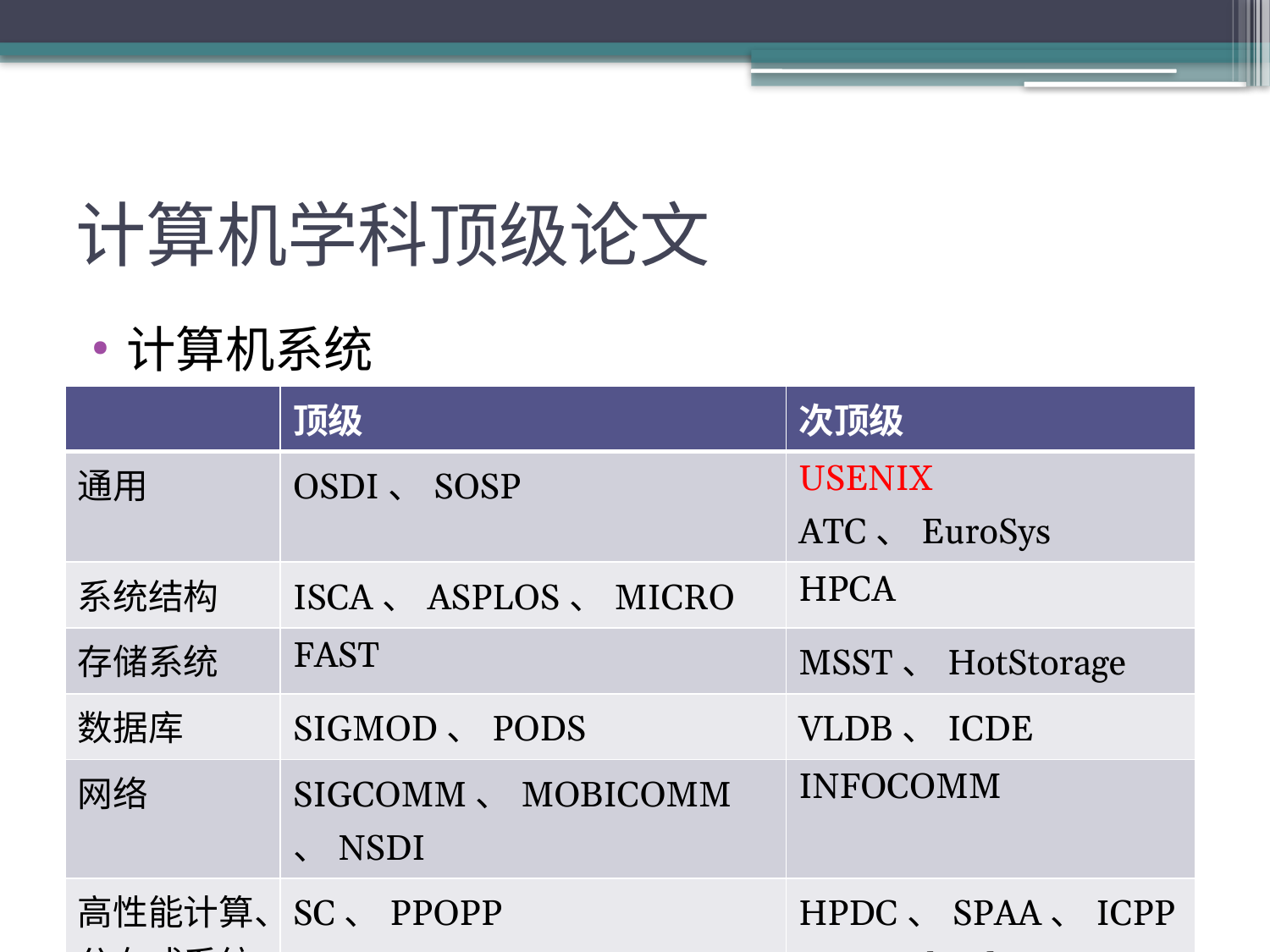

# 计算机学科顶级论文
计算机系统

|  | 顶级 | 次顶级 |
| --- | --- | --- |
| 通用 | OSDI、SOSP | USENIX ATC、EuroSys |
| 系统结构 | ISCA、ASPLOS、MICRO | HPCA |
| 存储系统 | FAST | MSST、HotStorage |
| 数据库 | SIGMOD、PODS | VLDB、ICDE |
| 网络 | SIGCOMM、MOBICOMM、NSDI | INFOCOMM |
| 高性能计算、分布式系统 | SC、PPOPP | HPDC、SPAA、ICPP、HotCloud |
| 信息安全 | USENIX Security … | HotSec、… |